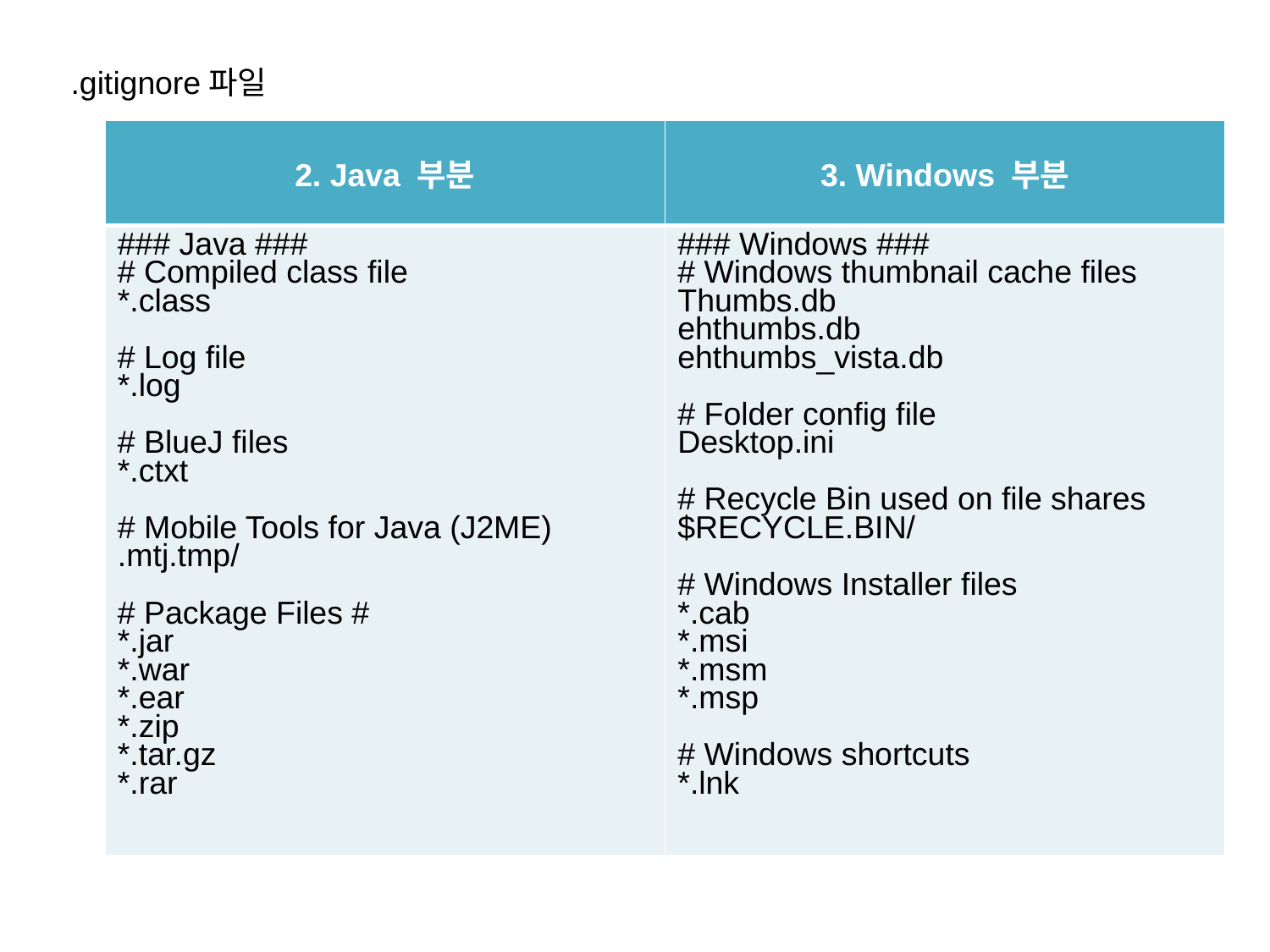

.gitignore파일

| 2. Java 부분 | 3. Windows 부분 |
| --- | --- |
| ### Java ### # Compiled class file \*.class # Log file \*.log # BlueJ files \*.ctxt # Mobile Tools for Java (J2ME) .mtj.tmp/ # Package Files # \*.jar \*.war \*.ear \*.zip \*.tar.gz \*.rar | ### Windows ### # Windows thumbnail cache files Thumbs.db ehthumbs.db ehthumbs\_vista.db # Folder config file Desktop.ini # Recycle Bin used on file shares $RECYCLE.BIN/ # Windows Installer files \*.cab \*.msi \*.msm \*.msp # Windows shortcuts \*.lnk |